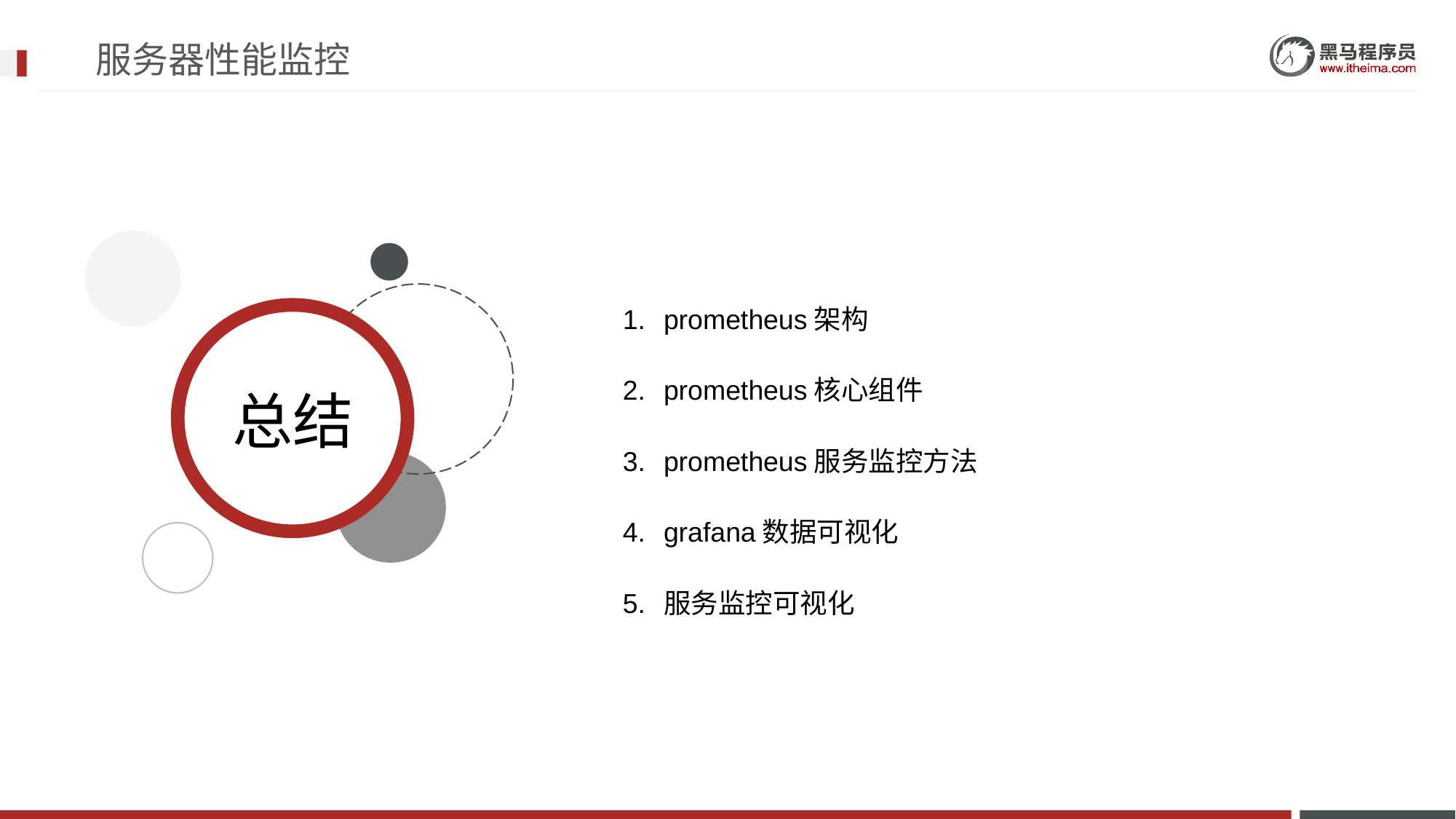

# 服务器性能监控
prometheus架构
prometheus核心组件
prometheus服务监控方法
grafana数据可视化
服务监控可视化